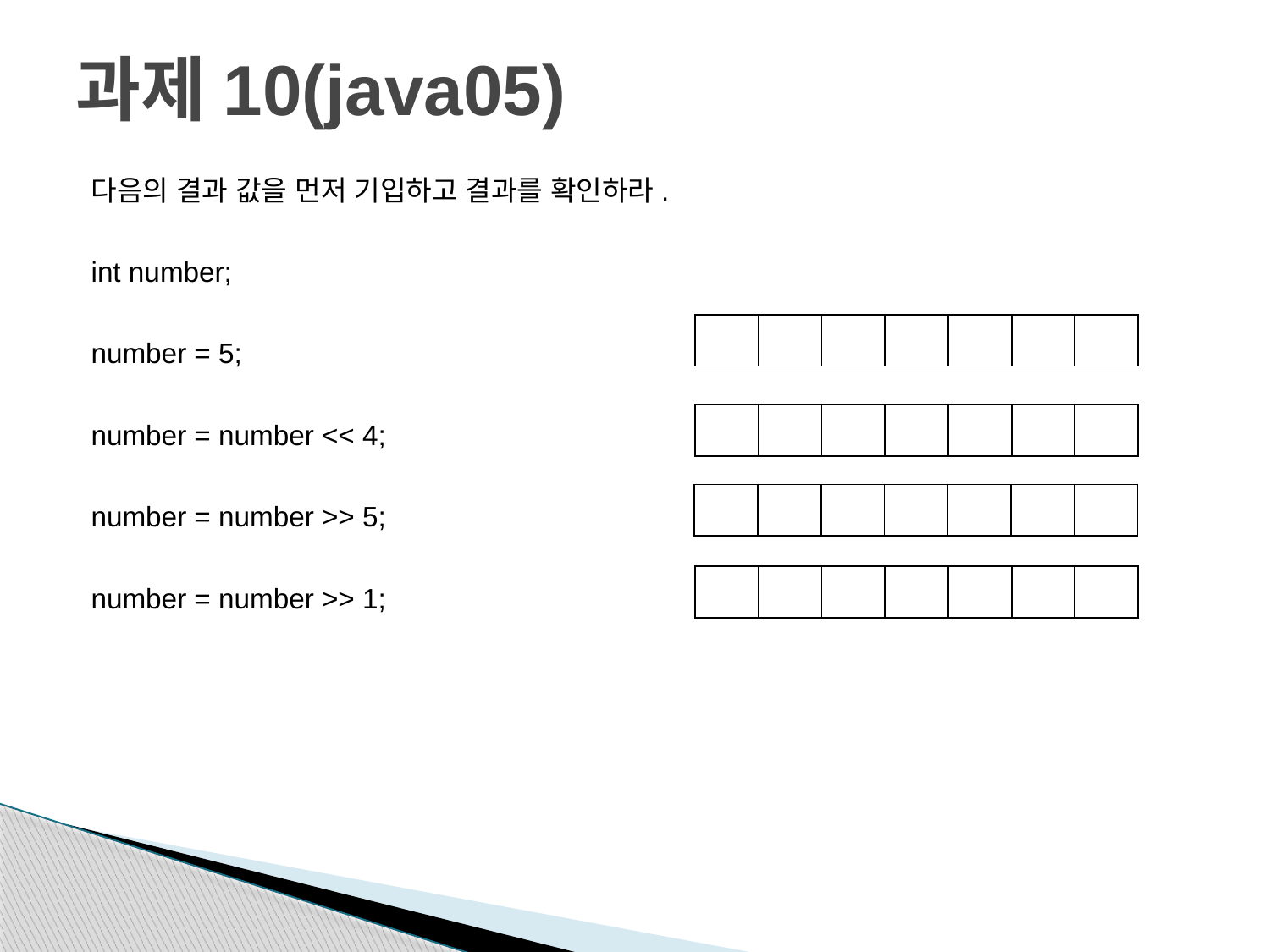

# 과제10(java05)
다음의 결과 값을 먼저 기입하고 결과를 확인하라.

int number;

number = 5;

number = number << 4;

number = number >> 5;

number = number >> 1;
|  |  |  |  |  |  |  |
| --- | --- | --- | --- | --- | --- | --- |
|  |  |  |  |  |  |  |
| --- | --- | --- | --- | --- | --- | --- |
|  |  |  |  |  |  |  |
| --- | --- | --- | --- | --- | --- | --- |
|  |  |  |  |  |  |  |
| --- | --- | --- | --- | --- | --- | --- |